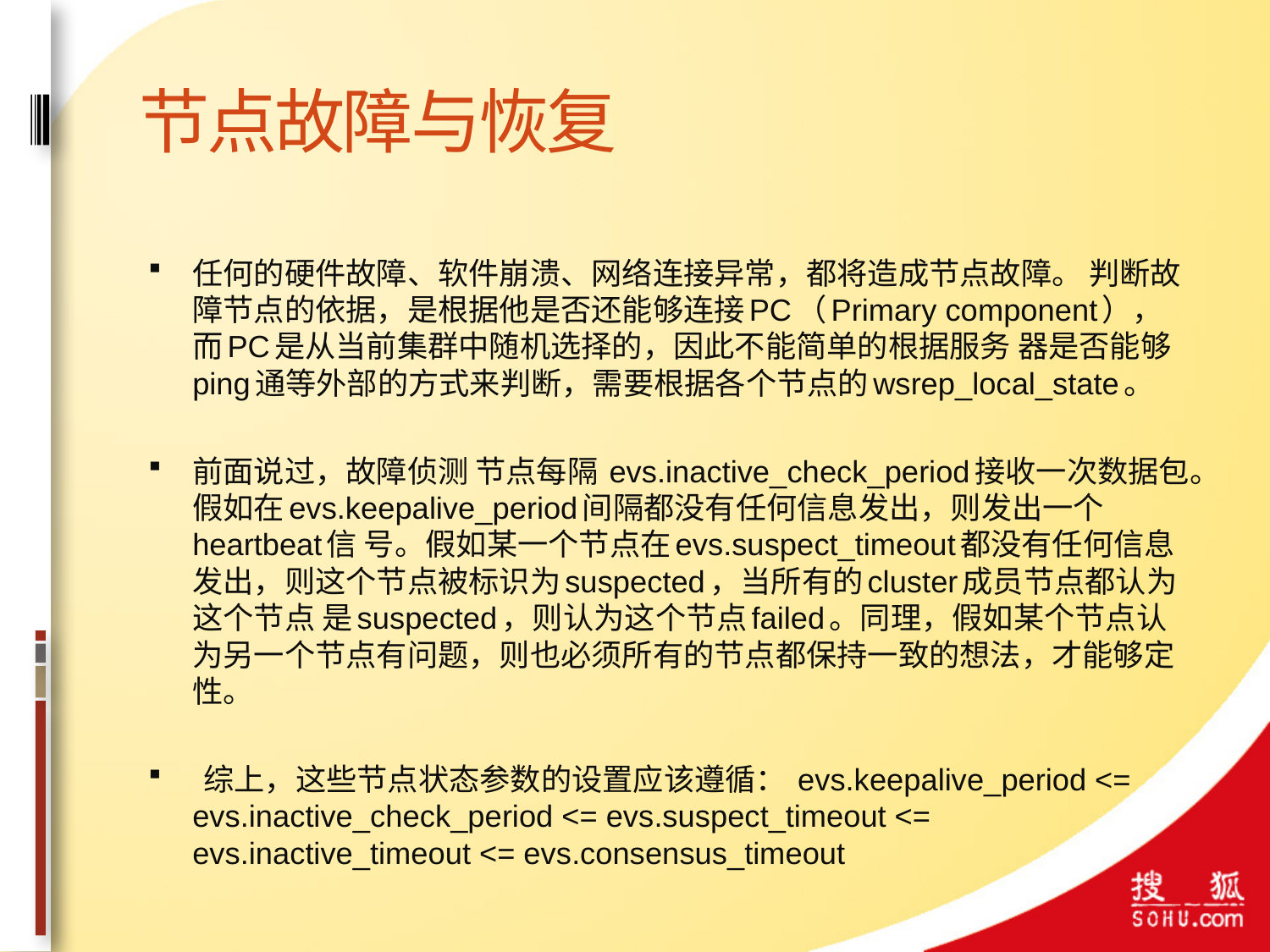

# 节点故障与恢复
任何的硬件故障、软件崩溃、网络连接异常，都将造成节点故障。 判断故障节点的依据，是根据他是否还能够连接PC（Primary component），而PC是从当前集群中随机选择的，因此不能简单的根据服务 器是否能够ping通等外部的方式来判断，需要根据各个节点的wsrep_local_state。

前面说过，故障侦测 节点每隔 evs.inactive_check_period接收一次数据包。假如在evs.keepalive_period间隔都没有任何信息发出，则发出一个heartbeat信 号。假如某一个节点在evs.suspect_timeout都没有任何信息发出，则这个节点被标识为suspected，当所有的cluster成员节点都认为这个节点 是suspected，则认为这个节点failed。同理，假如某个节点认为另一个节点有问题，则也必须所有的节点都保持一致的想法，才能够定性。

 综上，这些节点状态参数的设置应该遵循： evs.keepalive_period <= evs.inactive_check_period <= evs.suspect_timeout <= evs.inactive_timeout <= evs.consensus_timeout